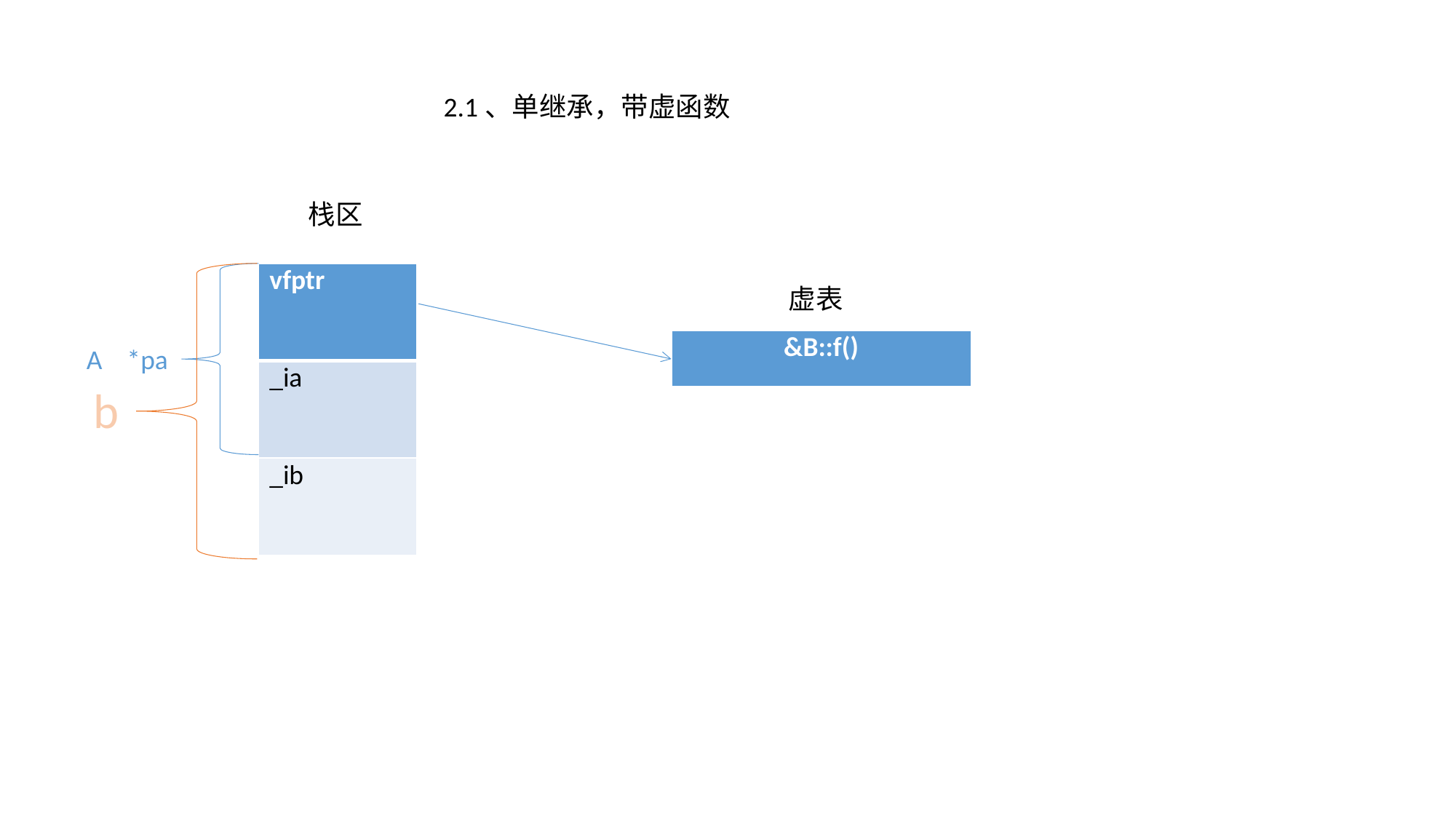

2.1、单继承，带虚函数

       栈区

| vfptr |
| --- |
| \_ia |
| \_ib |
               虚表
| &B::f() |
| --- |
A    *pa
    b